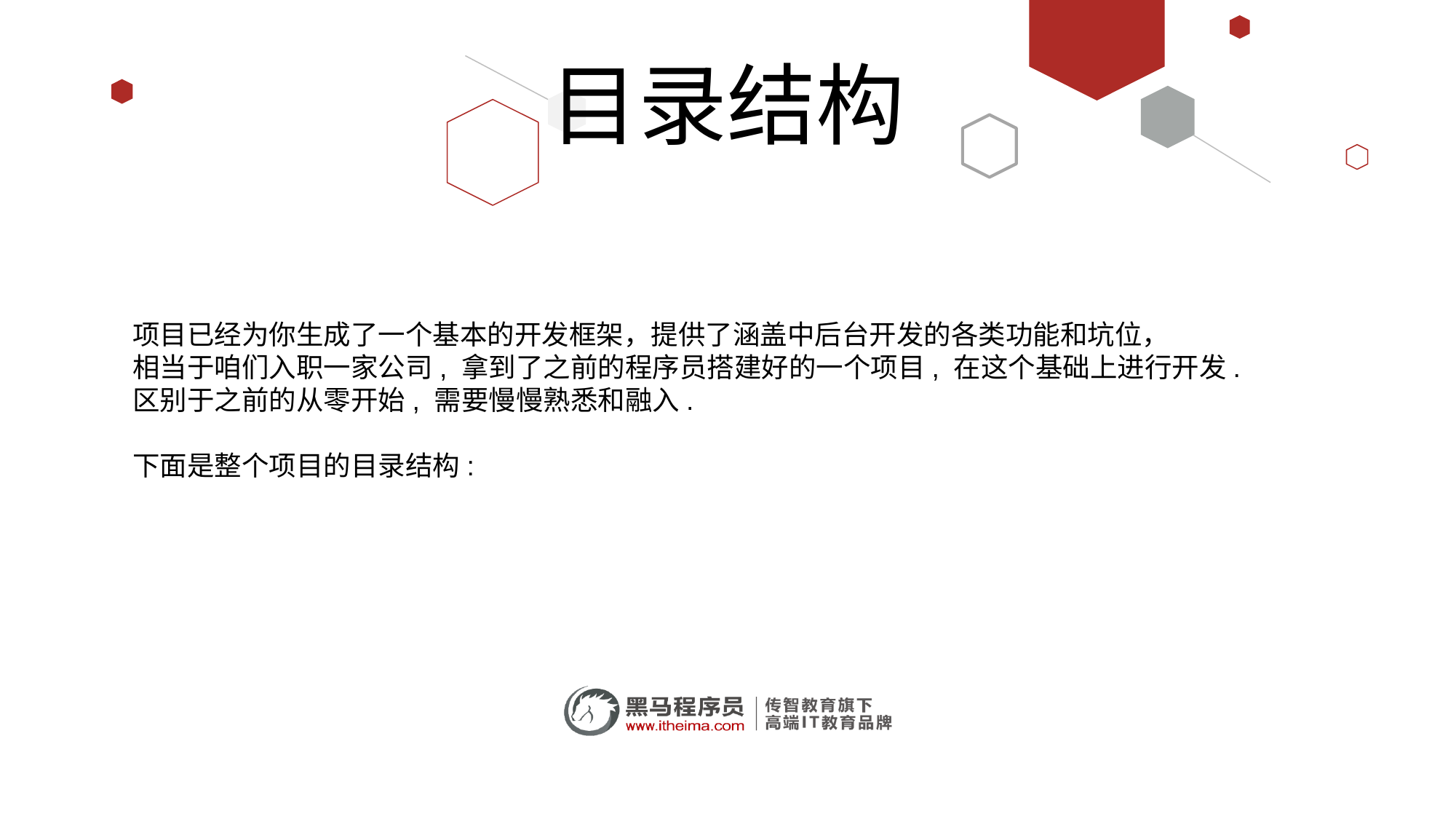

# 目录结构
项目已经为你生成了一个基本的开发框架，提供了涵盖中后台开发的各类功能和坑位，
相当于咱们入职一家公司, 拿到了之前的程序员搭建好的一个项目, 在这个基础上进行开发.
区别于之前的从零开始, 需要慢慢熟悉和融入.

下面是整个项目的目录结构: